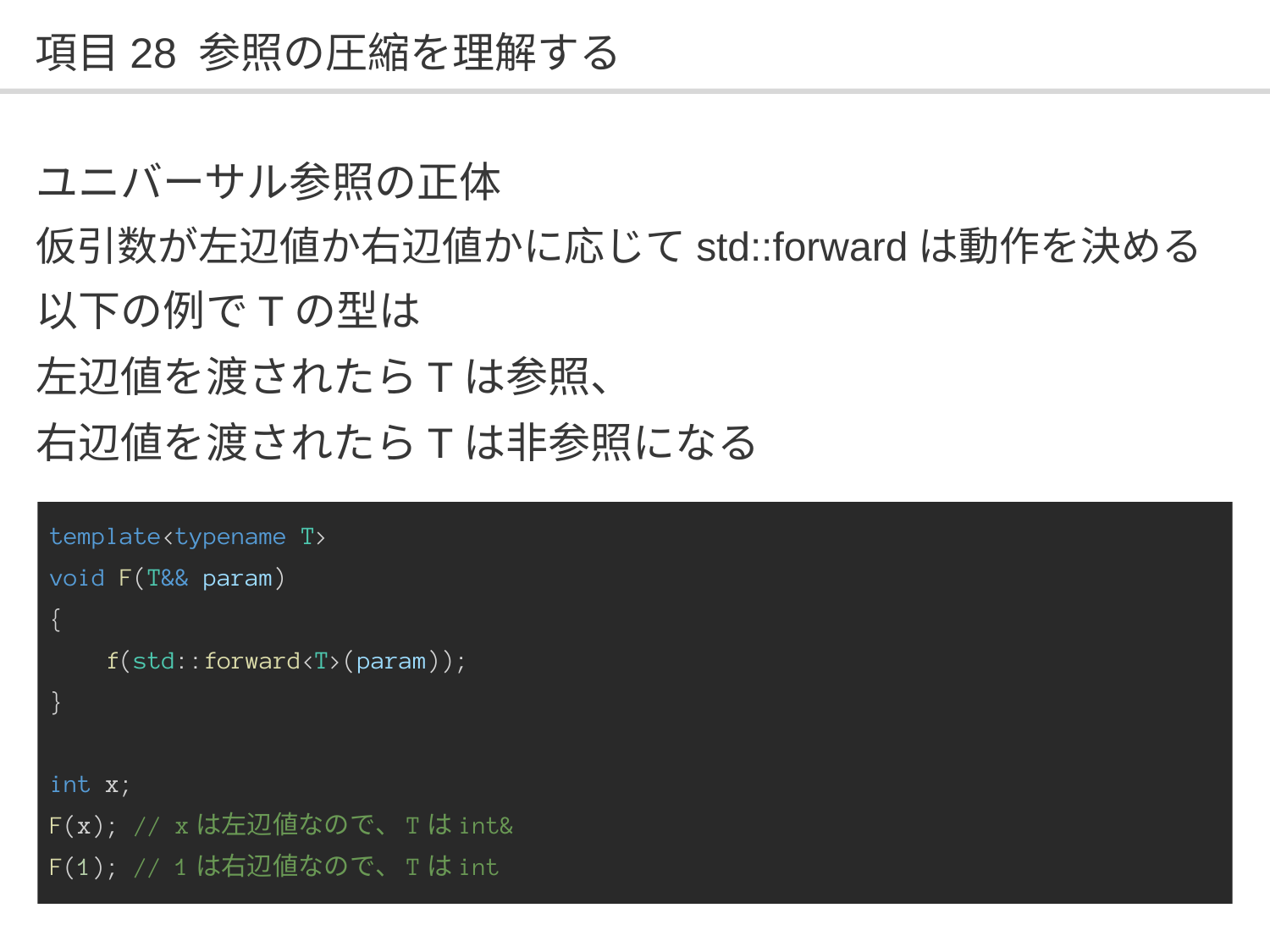

# 項目28 参照の圧縮を理解する
ユニバーサル参照の正体
仮引数が左辺値か右辺値かに応じてstd::forwardは動作を決める
以下の例でTの型は
左辺値を渡されたらTは参照、
右辺値を渡されたらTは非参照になる

template<typename T>
void F(T&& param)
{
    f(std::forward<T>(param));
}

int x;
F(x); // xは左辺値なので、Tはint&
F(1); // 1は右辺値なので、Tはint